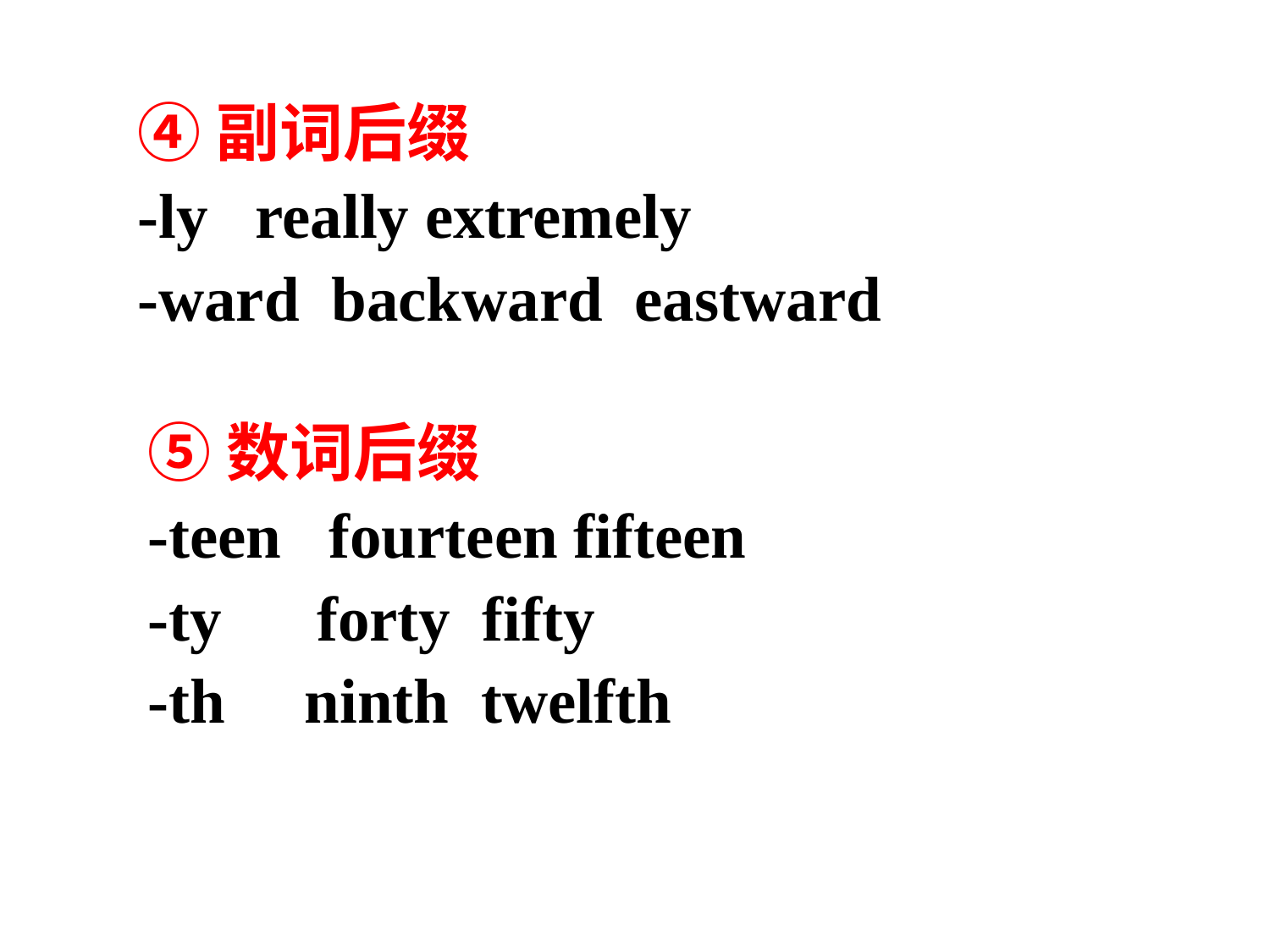

④副词后缀
-ly   really extremely
-ward  backward  eastward
⑤数词后缀
-teen   fourteen fifteen
-ty      forty  fifty
-th     ninth  twelfth